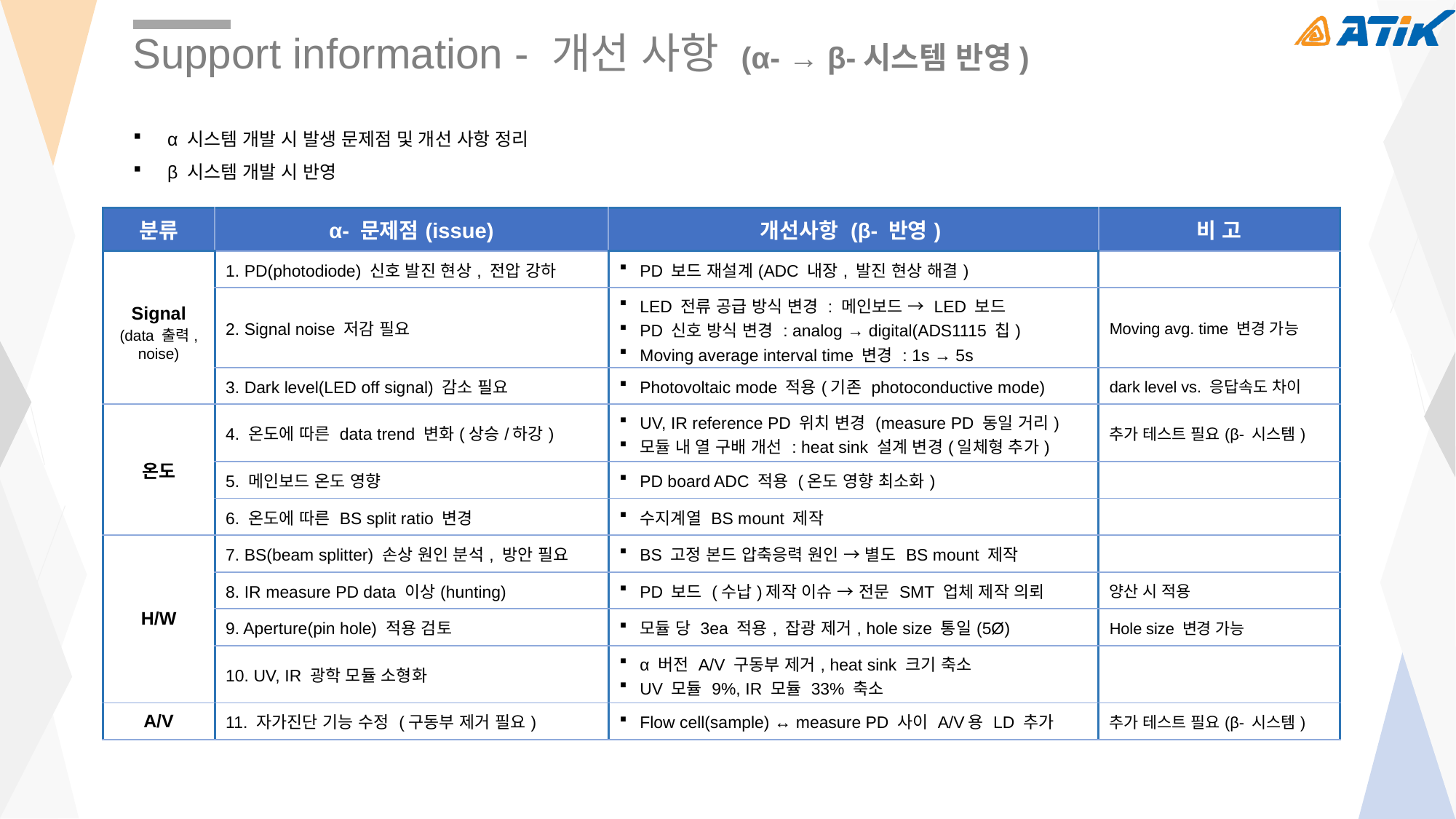

Support information - 개선 사항 (α- → β-시스템 반영)
α 시스템 개발 시 발생 문제점 및 개선 사항 정리
β 시스템 개발 시 반영
| 분류 | α- 문제점(issue) | 개선사항 (β- 반영) | 비 고 |
| --- | --- | --- | --- |
| Signal (data 출력, noise) | 1. PD(photodiode) 신호 발진 현상, 전압 강하 | PD 보드 재설계(ADC 내장, 발진 현상 해결) |  |
|  | 2. Signal noise 저감 필요 | LED 전류 공급 방식 변경 : 메인보드 → LED 보드 PD 신호 방식 변경 : analog → digital(ADS1115 칩) Moving average interval time 변경 : 1s → 5s | Moving avg. time 변경 가능 |
|  | 3. Dark level(LED off signal) 감소 필요 | Photovoltaic mode 적용(기존 photoconductive mode) | dark level vs. 응답속도 차이 |
| 온도 | 4. 온도에 따른 data trend 변화(상승/하강) | UV, IR reference PD 위치 변경 (measure PD 동일 거리) 모듈 내 열 구배 개선 : heat sink 설계 변경(일체형 추가) | 추가 테스트 필요(β- 시스템) |
|  | 5. 메인보드 온도 영향 | PD board ADC 적용 (온도 영향 최소화) |  |
|  | 6. 온도에 따른 BS split ratio 변경 | 수지계열 BS mount 제작 |  |
| H/W | 7. BS(beam splitter) 손상 원인 분석, 방안 필요 | BS 고정 본드 압축응력 원인 → 별도 BS mount 제작 |  |
|  | 8. IR measure PD data 이상(hunting) | PD 보드 (수납)제작 이슈 → 전문 SMT 업체 제작 의뢰 | 양산 시 적용 |
|  | 9. Aperture(pin hole) 적용 검토 | 모듈 당 3ea 적용, 잡광 제거, hole size 통일(5Ø) | Hole size 변경 가능 |
|  | 10. UV, IR 광학 모듈 소형화 | α 버전 A/V 구동부 제거, heat sink 크기 축소 UV 모듈 9%, IR 모듈 33% 축소 |  |
| A/V | 11. 자가진단 기능 수정 (구동부 제거 필요) | Flow cell(sample) ↔ measure PD 사이 A/V용 LD 추가 | 추가 테스트 필요(β- 시스템) |